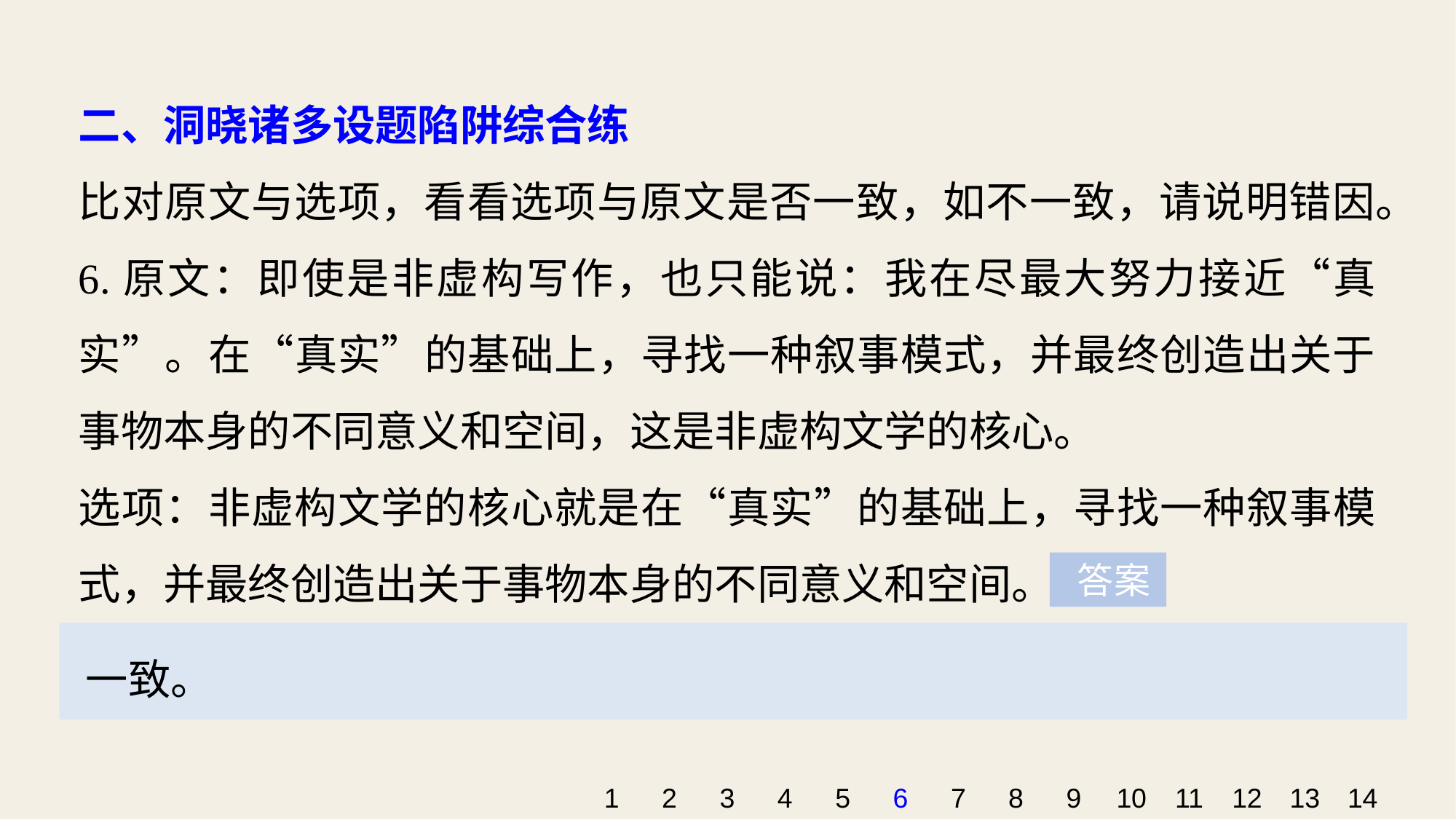

二、洞晓诸多设题陷阱综合练
比对原文与选项，看看选项与原文是否一致，如不一致，请说明错因。
6.原文：即使是非虚构写作，也只能说：我在尽最大努力接近“真实”。在“真实”的基础上，寻找一种叙事模式，并最终创造出关于事物本身的不同意义和空间，这是非虚构文学的核心。
选项：非虚构文学的核心就是在“真实”的基础上，寻找一种叙事模式，并最终创造出关于事物本身的不同意义和空间。
 答案
一致。

1
2
3
4
5
6
7
8
9
10
11
12
13
14